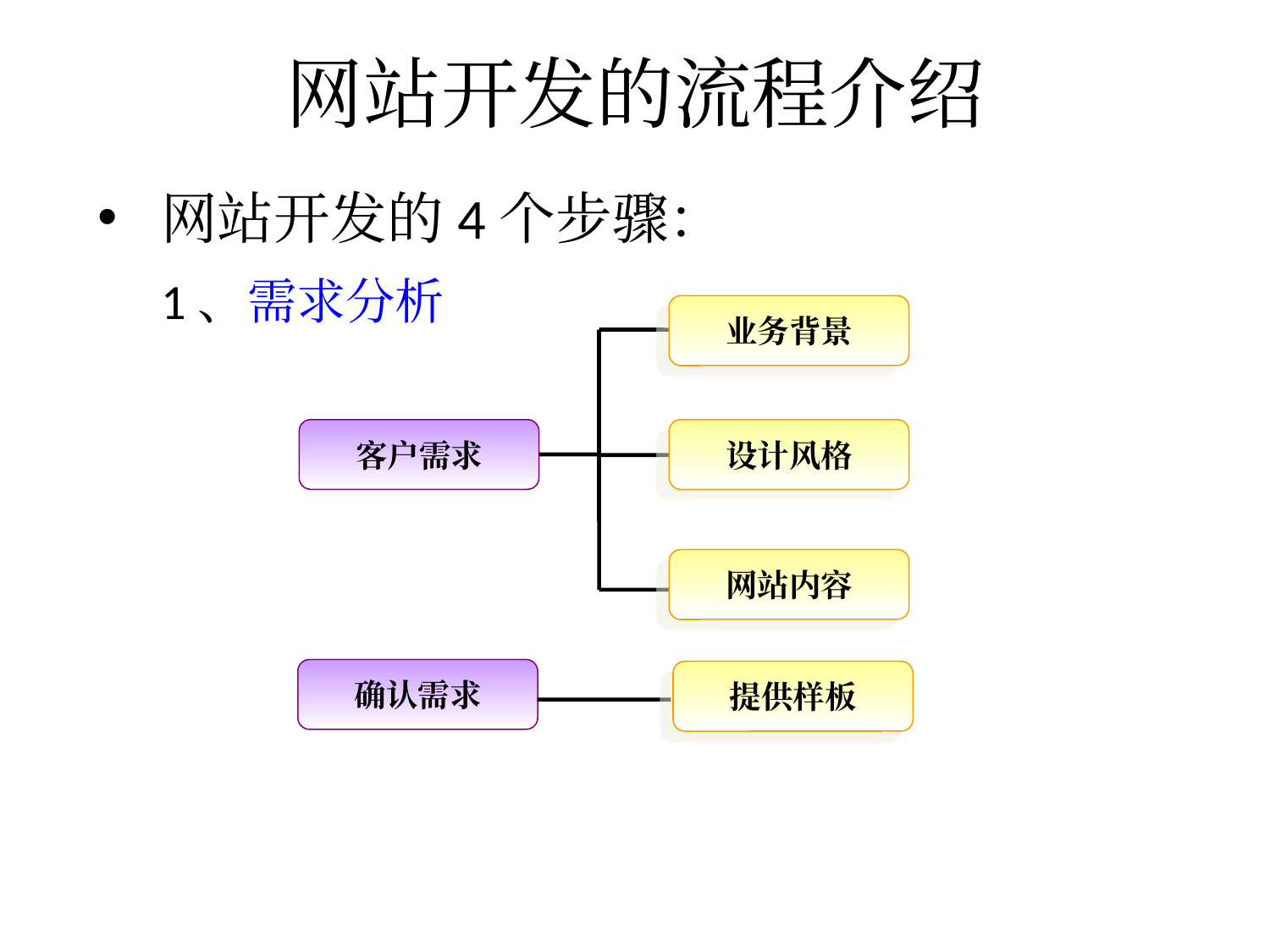

# 网站开发的流程介绍
网站开发的4个步骤：
1、需求分析
业务背景

客户需求
设计风格

网站内容

确认需求
提供样板